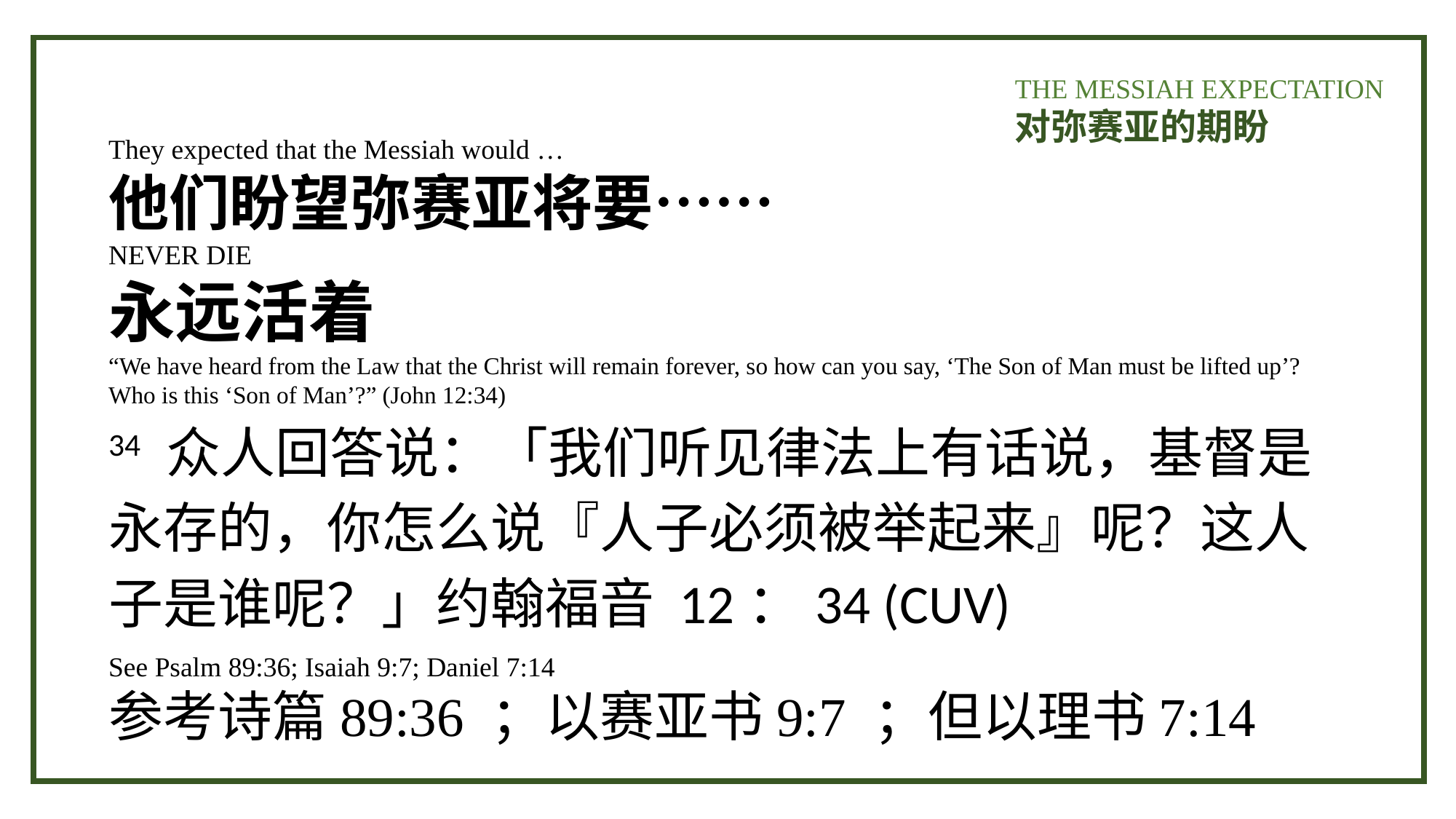

THE MESSIAH EXPECTATION
对弥赛亚的期盼
They expected that the Messiah would …
他们盼望弥赛亚将要……
NEVER DIE
永远活着
“We have heard from the Law that the Christ will remain forever, so how can you say, ‘The Son of Man must be lifted up’? Who is this ‘Son of Man’?” (John 12:34)
34 众人回答说：「我们听见律法上有话说，基督是永存的，你怎么说『人子必须被举起来』呢？这人子是谁呢？」约翰福音 12：34 (CUV)
See Psalm 89:36; Isaiah 9:7; Daniel 7:14
参考诗篇89:36 ；以赛亚书9:7 ；但以理书7:14